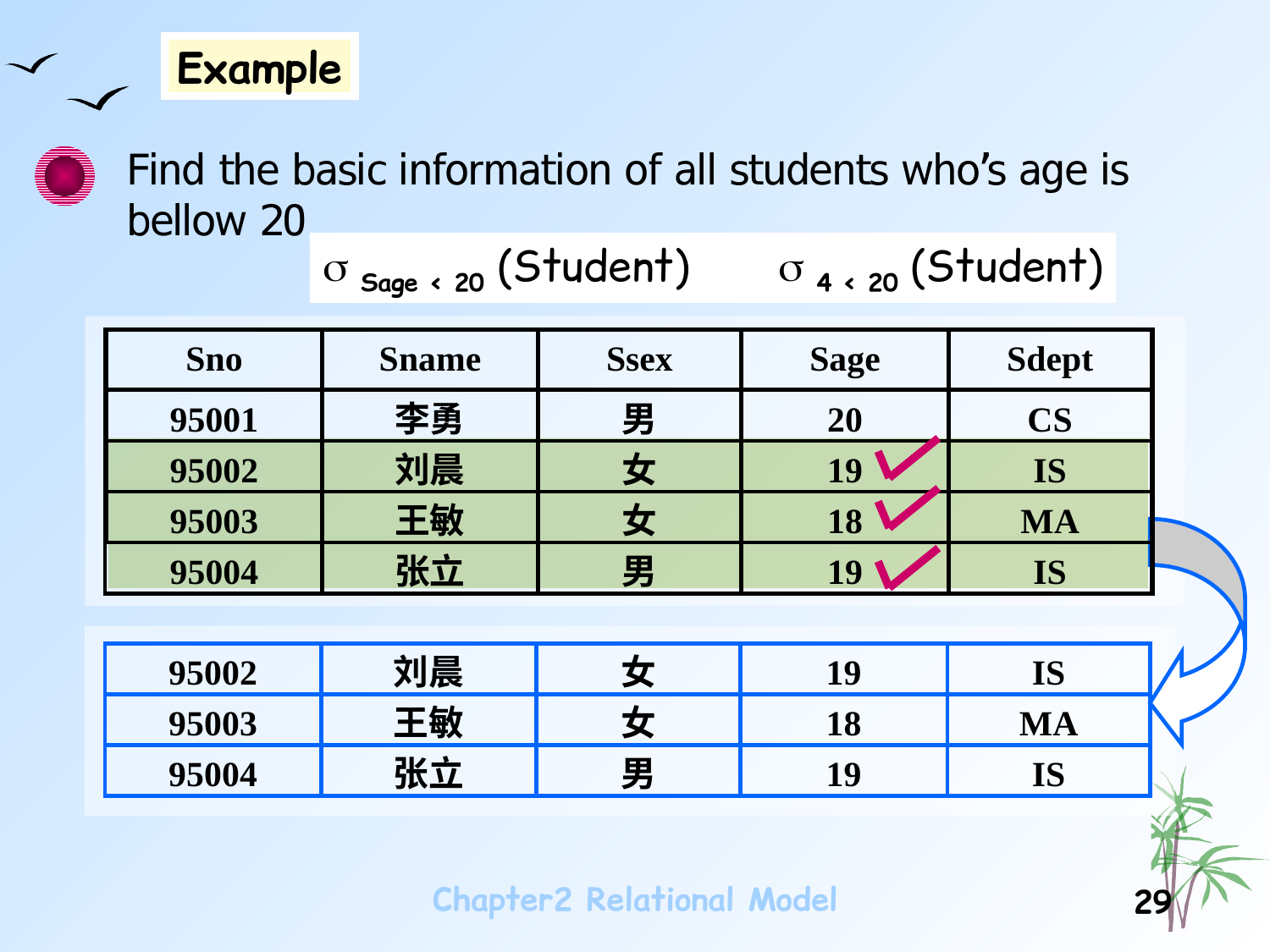

Example
Find the basic information of all students who’s age is bellow 20

σ Sage < 20 (Student)       σ 4 < 20 (Student)

Sno

Sname

Ssex

Sage

Sdept

95001

李勇

男

20

CS

95002

刘晨

女

19

IS

95003

王敏

女

18

MA

95004

张立

男

19

IS

95002

刘晨

女

19

IS

95003

王敏

女

18

MA

95004

张立

男

19

IS

Chapter2 Relational Model
29